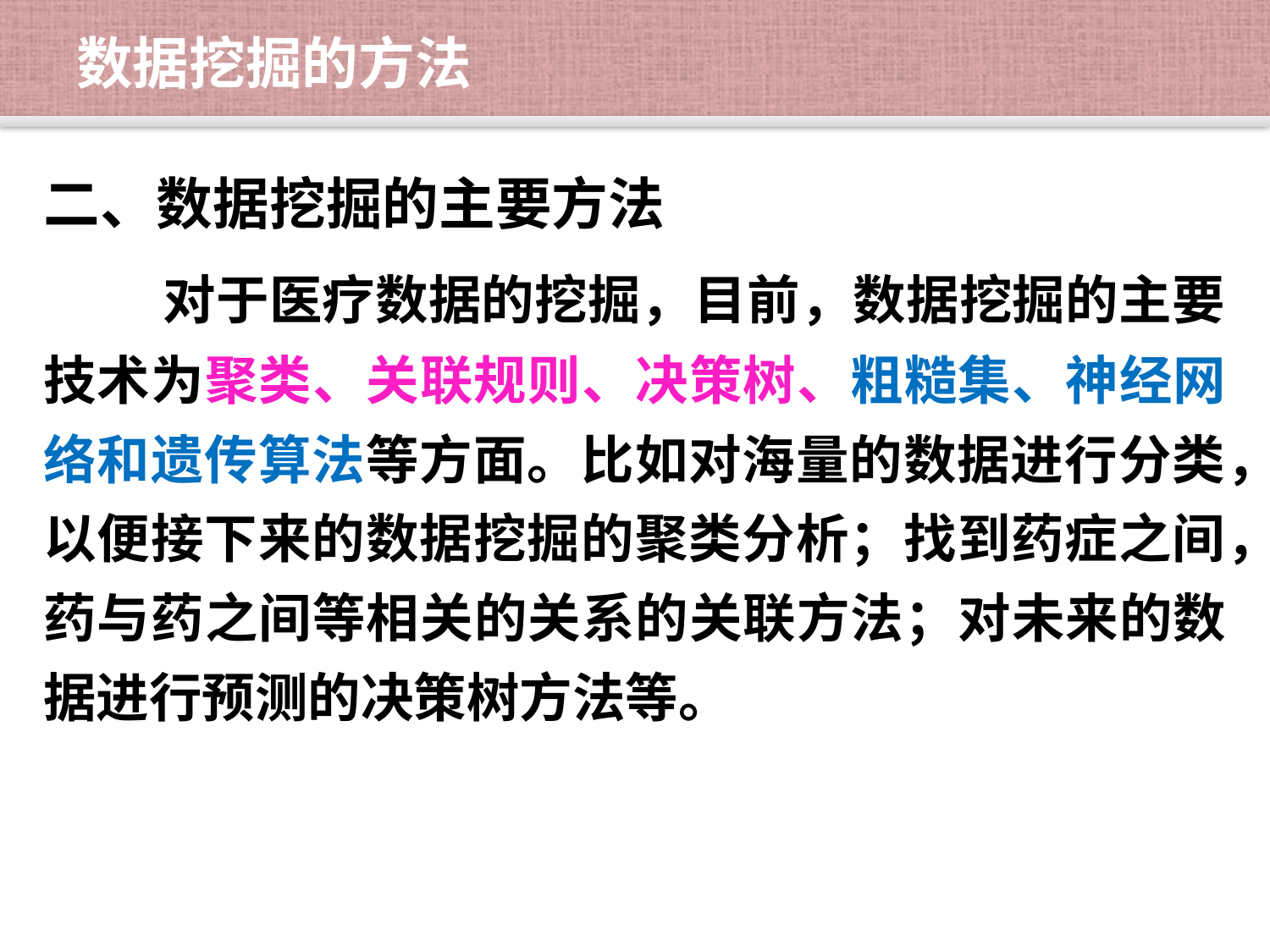

# 数据挖掘的方法
二、数据挖掘的主要方法
        对于医疗数据的挖掘，目前，数据挖掘的主要技术为聚类、关联规则、决策树、粗糙集、神经网络和遗传算法等方面。比如对海量的数据进行分类，以便接下来的数据挖掘的聚类分析；找到药症之间，药与药之间等相关的关系的关联方法；对未来的数据进行预测的决策树方法等。